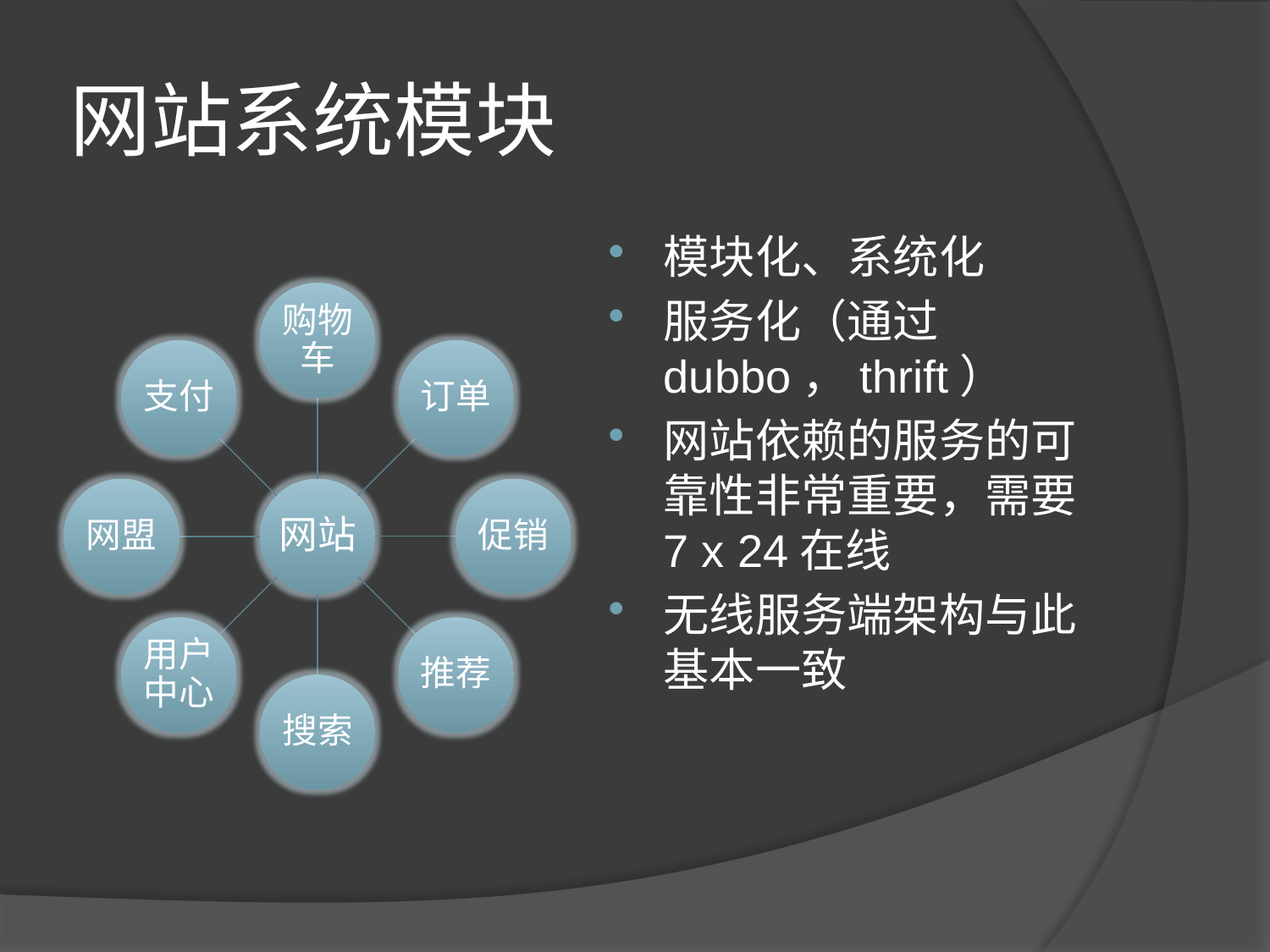

# 网站系统模块
网站

购物车

订单

促销

推荐

搜索

用户中心

网盟

支付
模块化、系统化
服务化（通过dubbo，thrift）
网站依赖的服务的可靠性非常重要，需要7 x 24在线
无线服务端架构与此基本一致